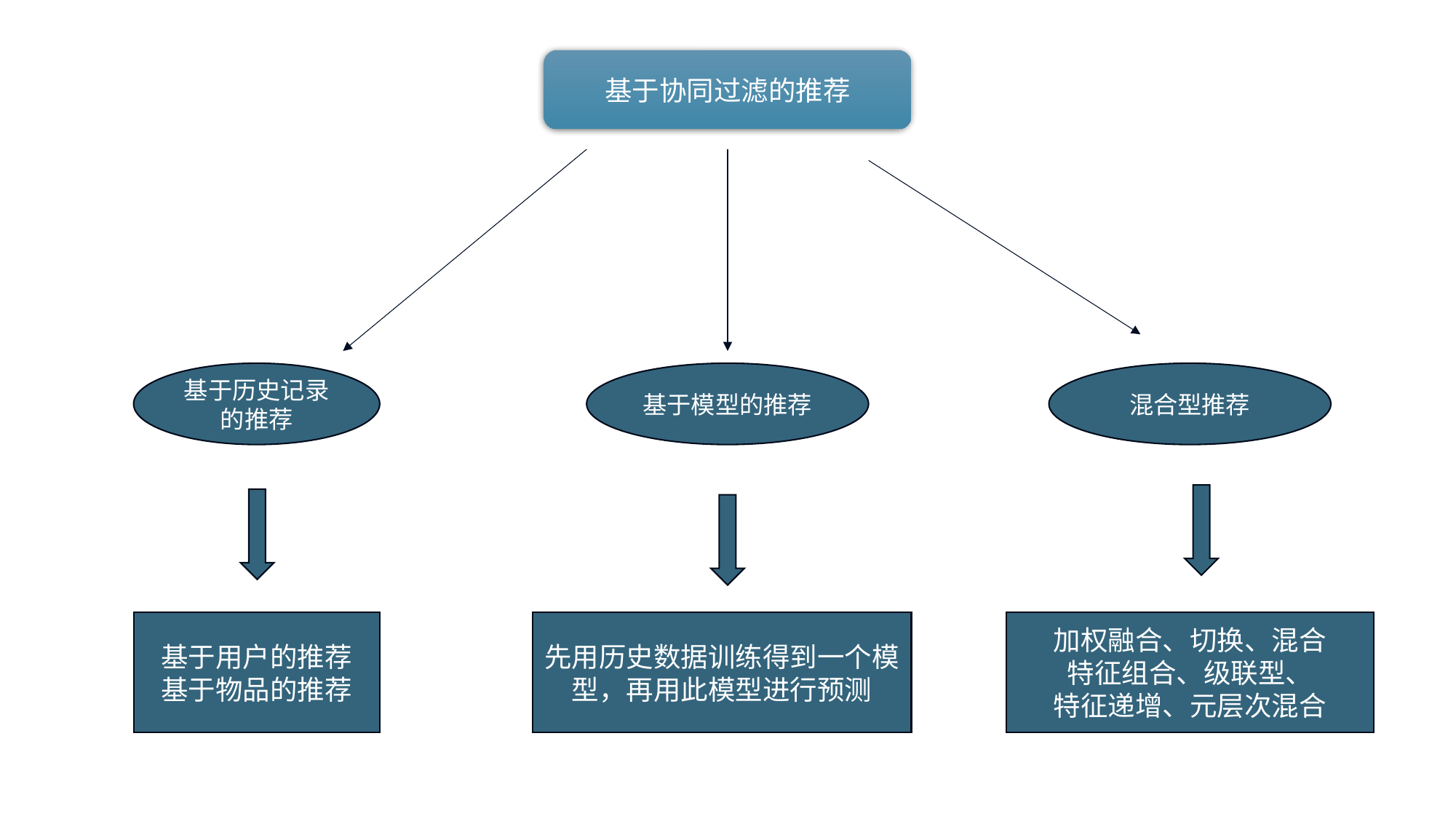

基于协同过滤的推荐
基于模型的推荐
基于历史记录的推荐
混合型推荐

基于用户的推荐
基于物品的推荐
先用历史数据训练得到一个模型，再用此模型进行预测
加权融合、切换、混合
特征组合、级联型、
特征递增、元层次混合